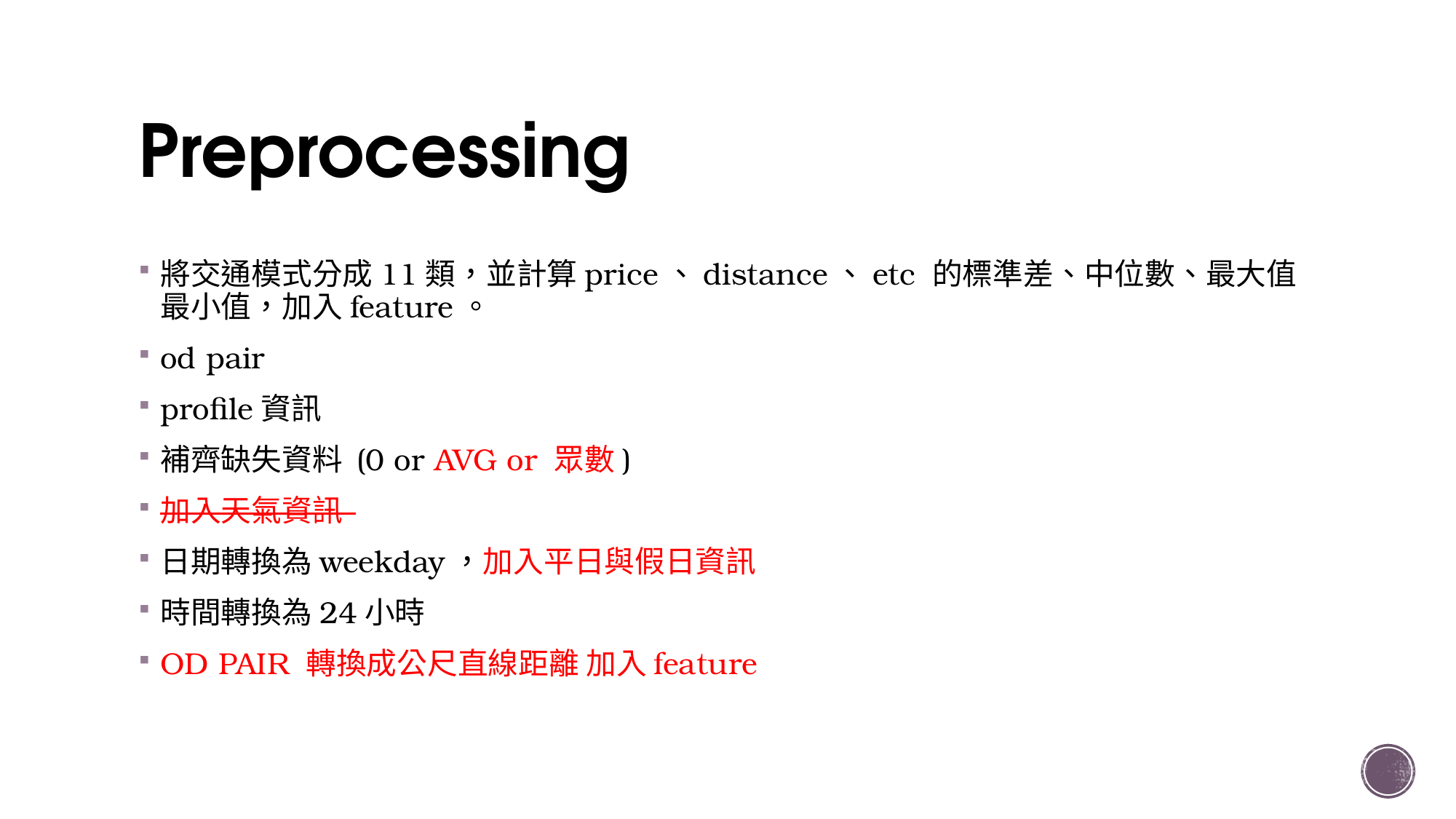

# Preprocessing
將交通模式分成11類，並計算price、distance、etc 的標準差、中位數、最大值最小值，加入feature。
od pair
profile資訊
補齊缺失資料 (0 or AVG or 眾數)
加入天氣資訊
日期轉換為weekday，加入平日與假日資訊
時間轉換為24小時
OD PAIR 轉換成公尺直線距離 加入feature